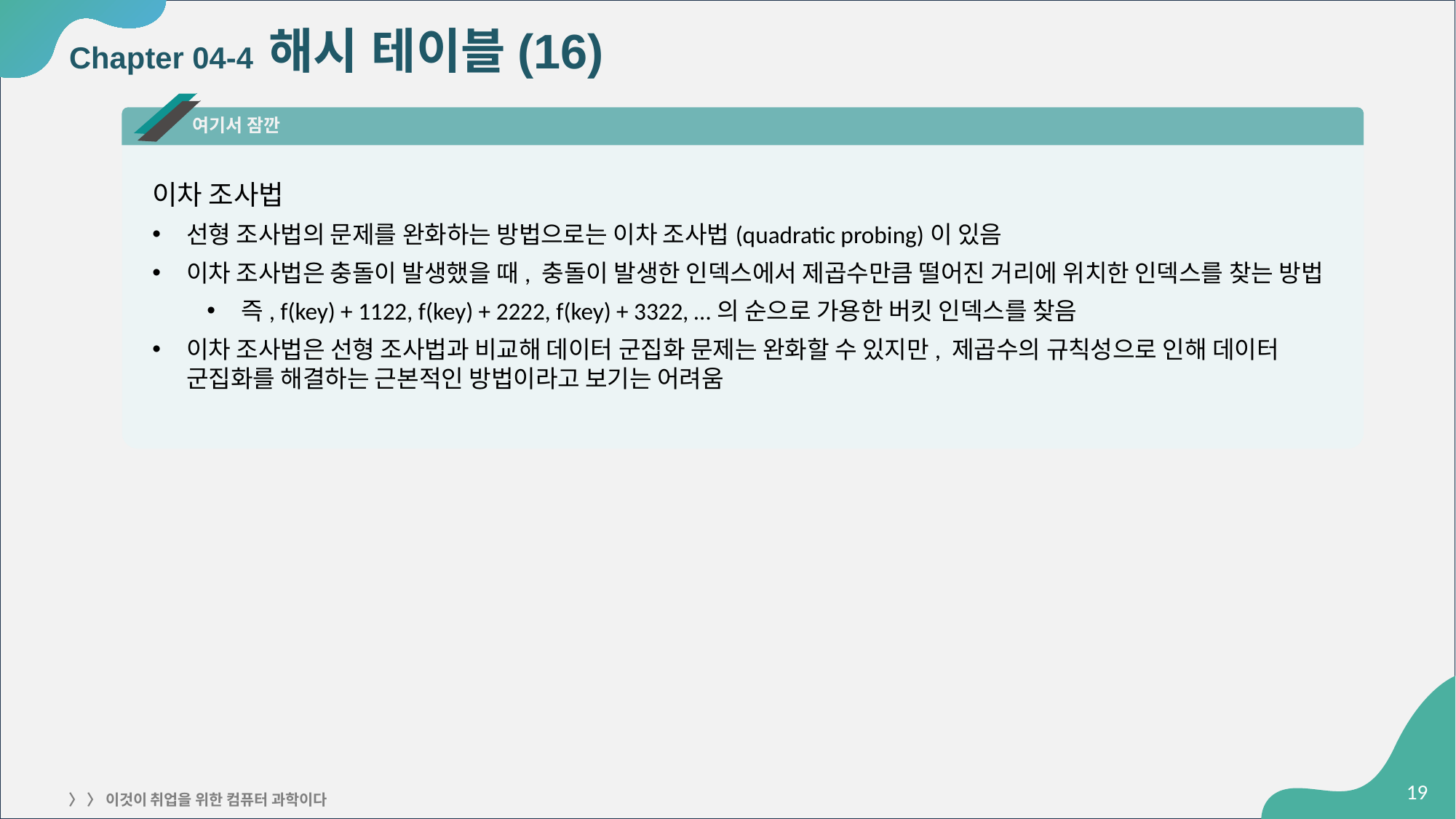

# Chapter 04-4 해시 테이블(16)

여기서 잠깐

이차 조사법
선형 조사법의 문제를 완화하는 방법으로는 이차 조사법(quadratic probing)이 있음
이차 조사법은 충돌이 발생했을 때, 충돌이 발생한 인덱스에서 제곱수만큼 떨어진 거리에 위치한 인덱스를 찾는 방법
즉, f(key) + 1122, f(key) + 2222, f(key) + 3322, …의 순으로 가용한 버킷 인덱스를 찾음
이차 조사법은 선형 조사법과 비교해 데이터 군집화 문제는 완화할 수 있지만, 제곱수의 규칙성으로 인해 데이터 군집화를 해결하는 근본적인 방법이라고 보기는 어려움
19
〉 〉 이것이 취업을 위한 컴퓨터 과학이다